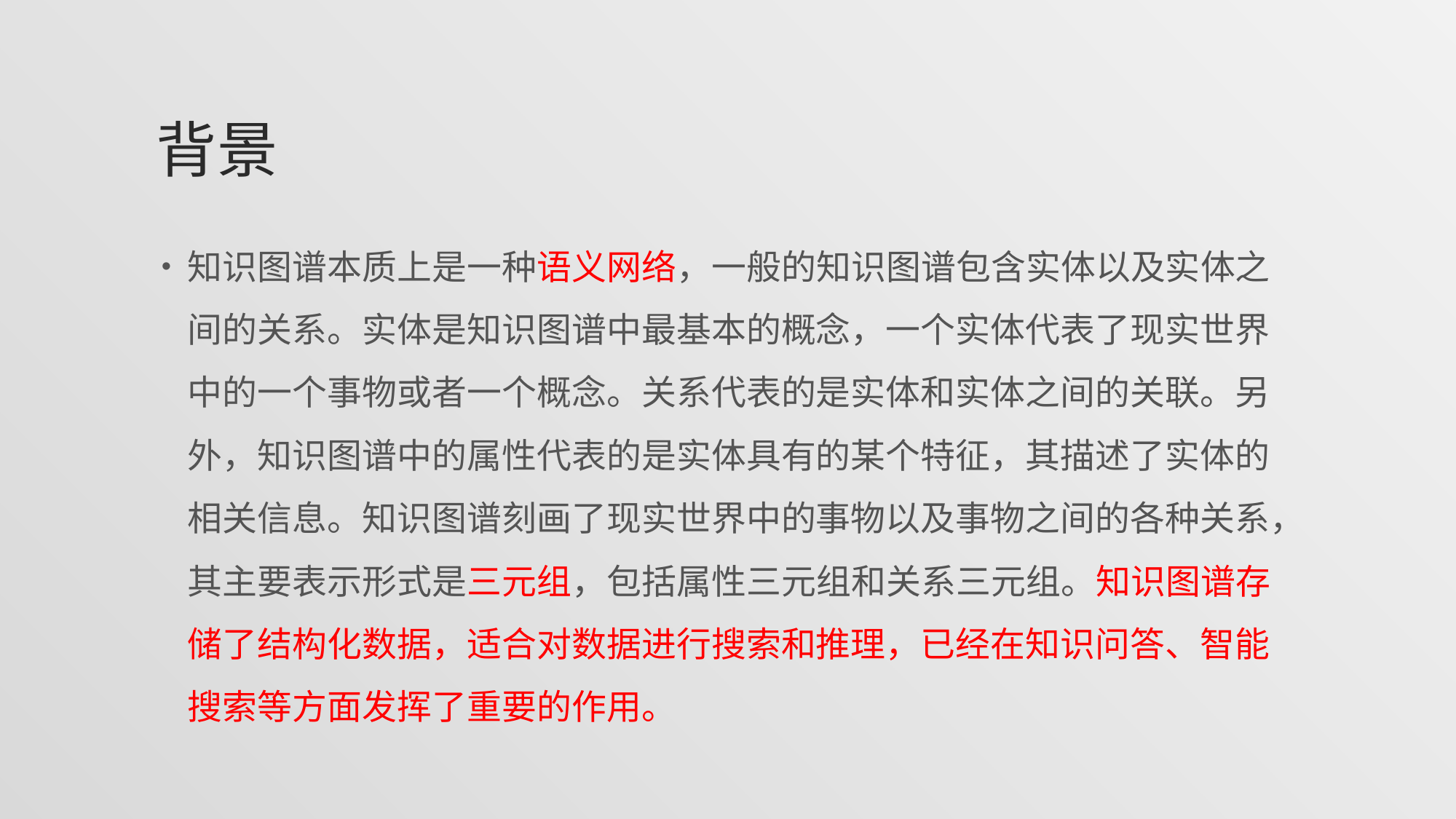

# 背景
知识图谱本质上是一种语义网络，一般的知识图谱包含实体以及实体之间的关系。实体是知识图谱中最基本的概念，一个实体代表了现实世界中的一个事物或者一个概念。关系代表的是实体和实体之间的关联。另外，知识图谱中的属性代表的是实体具有的某个特征，其描述了实体的相关信息。知识图谱刻画了现实世界中的事物以及事物之间的各种关系，其主要表示形式是三元组，包括属性三元组和关系三元组。知识图谱存储了结构化数据，适合对数据进行搜索和推理，已经在知识问答、智能搜索等方面发挥了重要的作用。